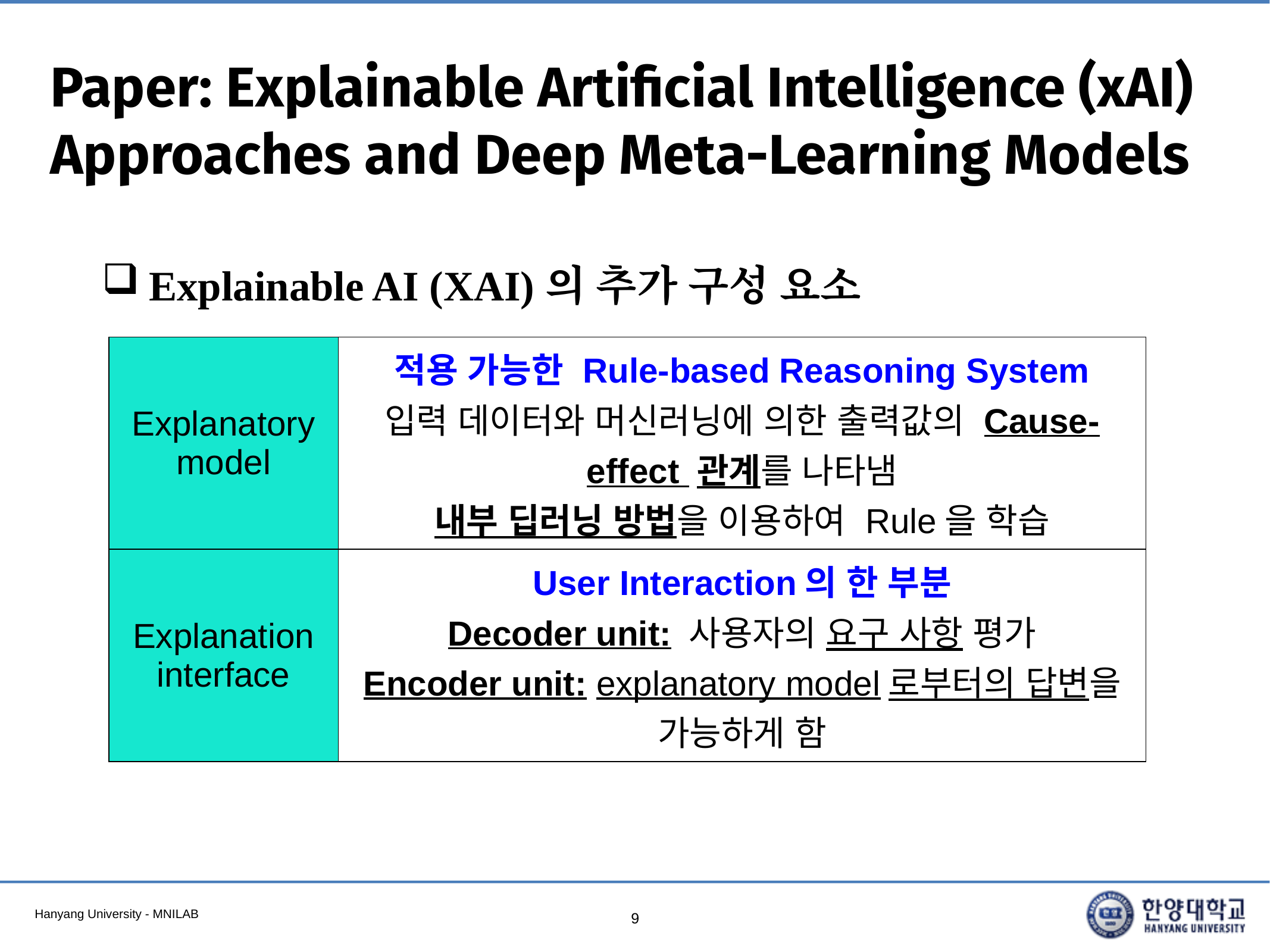

# Paper: Explainable Artificial Intelligence (xAI) Approaches and Deep Meta-Learning Models
Explainable AI (XAI)의 추가 구성 요소
| Explanatory model | 적용 가능한 Rule-based Reasoning System 입력 데이터와 머신러닝에 의한 출력값의 Cause-effect 관계를 나타냄 내부 딥러닝 방법을 이용하여 Rule을 학습 |
| --- | --- |
| Explanation interface | User Interaction의 한 부분 Decoder unit: 사용자의 요구 사항 평가 Encoder unit: explanatory model로부터의 답변을 가능하게 함 |
9